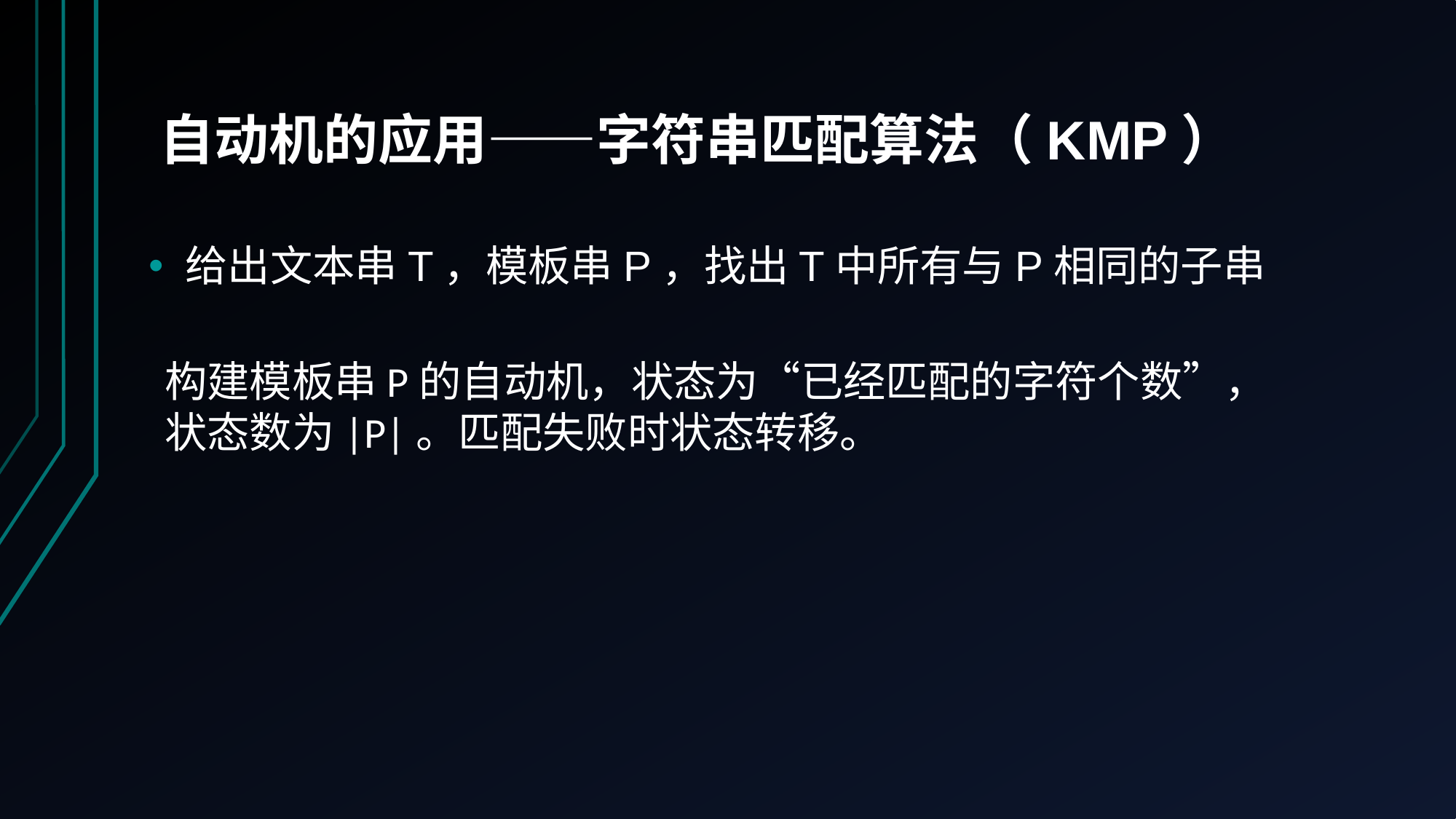

# 自动机的应用——字符串匹配算法（KMP）
给出文本串T，模板串P，找出T中所有与P相同的子串
构建模板串P的自动机，状态为“已经匹配的字符个数”，状态数为|P|。匹配失败时状态转移。